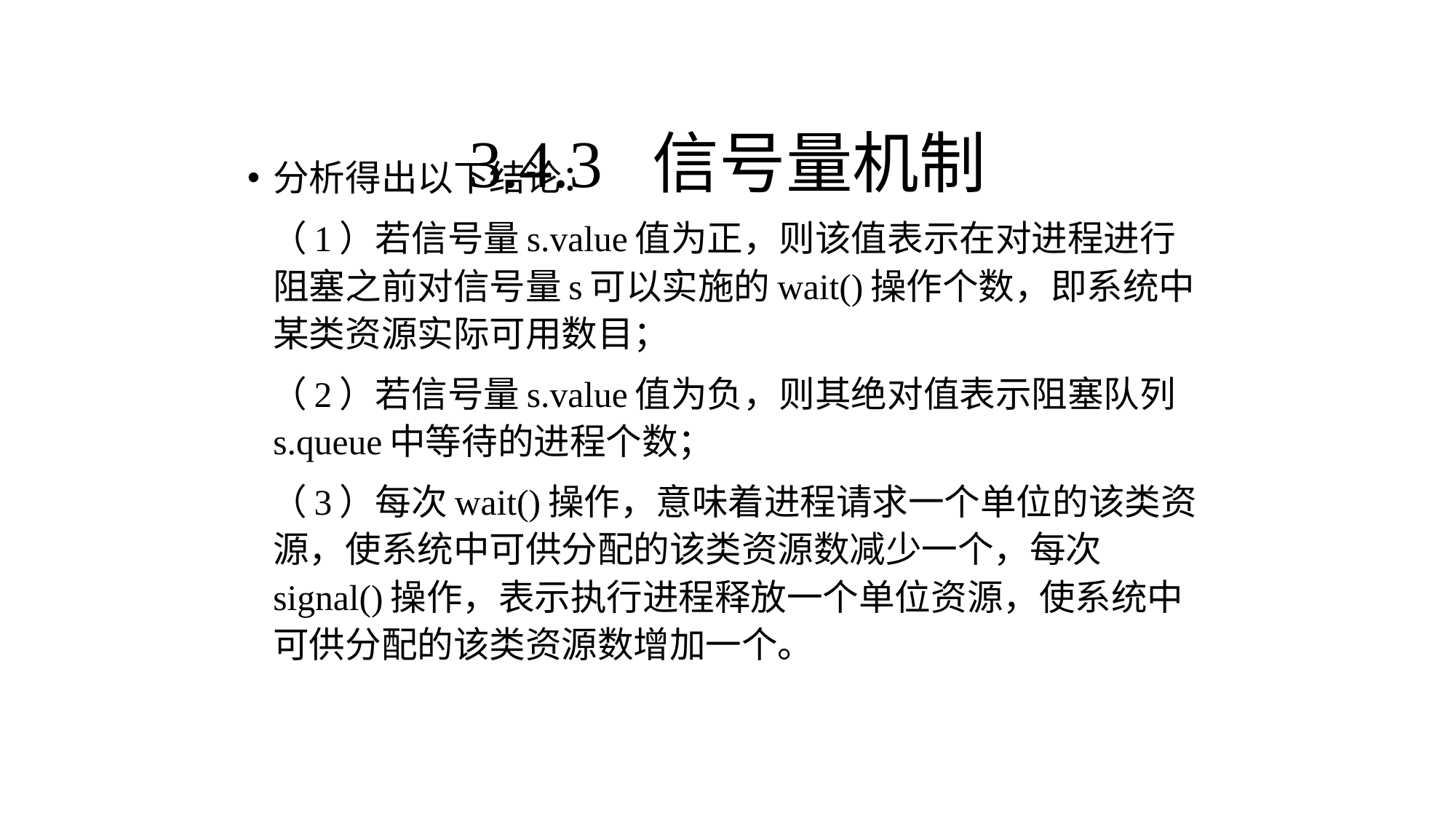

3.4.3  信号量机制
分析得出以下结论：
  （1）若信号量s.value值为正，则该值表示在对进程进行阻塞之前对信号量s可以实施的wait()操作个数，即系统中某类资源实际可用数目；
  （2）若信号量s.value值为负，则其绝对值表示阻塞队列s.queue中等待的进程个数；
  （3）每次wait()操作，意味着进程请求一个单位的该类资源，使系统中可供分配的该类资源数减少一个，每次signal()操作，表示执行进程释放一个单位资源，使系统中可供分配的该类资源数增加一个。

14